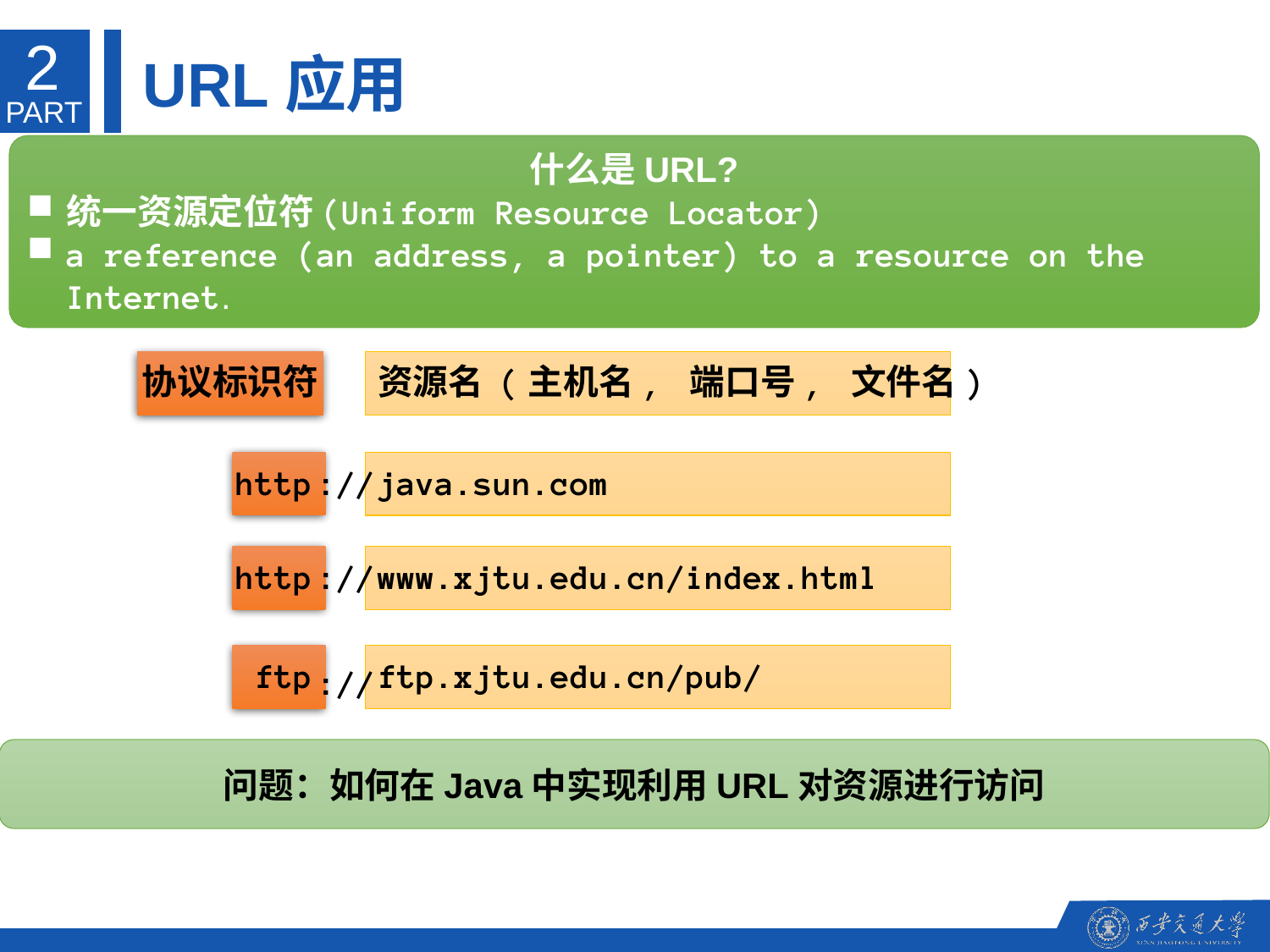

2
URL应用
PART
什么是URL?
统一资源定位符(Uniform Resource Locator)
a reference (an address, a pointer) to a resource on the Internet.
协议标识符
资源名 (主机名, 端口号, 文件名)
http
://
java.sun.com
http
://
www.xjtu.edu.cn/index.html
ftp
ftp.xjtu.edu.cn/pub/
://
问题：如何在Java中实现利用URL对资源进行访问